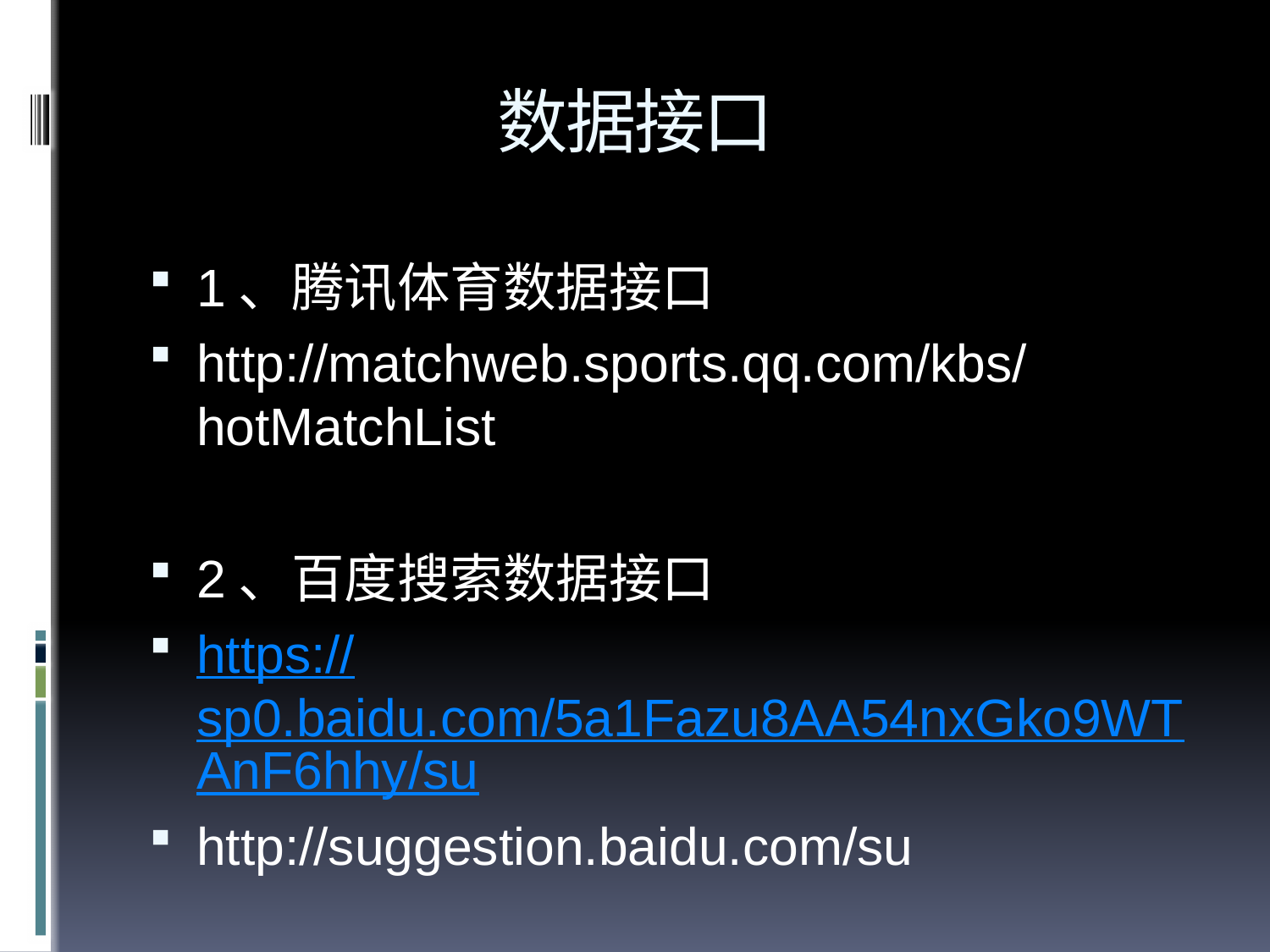

# 数据接口
1、腾讯体育数据接口
http://matchweb.sports.qq.com/kbs/hotMatchList

2、百度搜索数据接口
https://sp0.baidu.com/5a1Fazu8AA54nxGko9WTAnF6hhy/su
http://suggestion.baidu.com/su